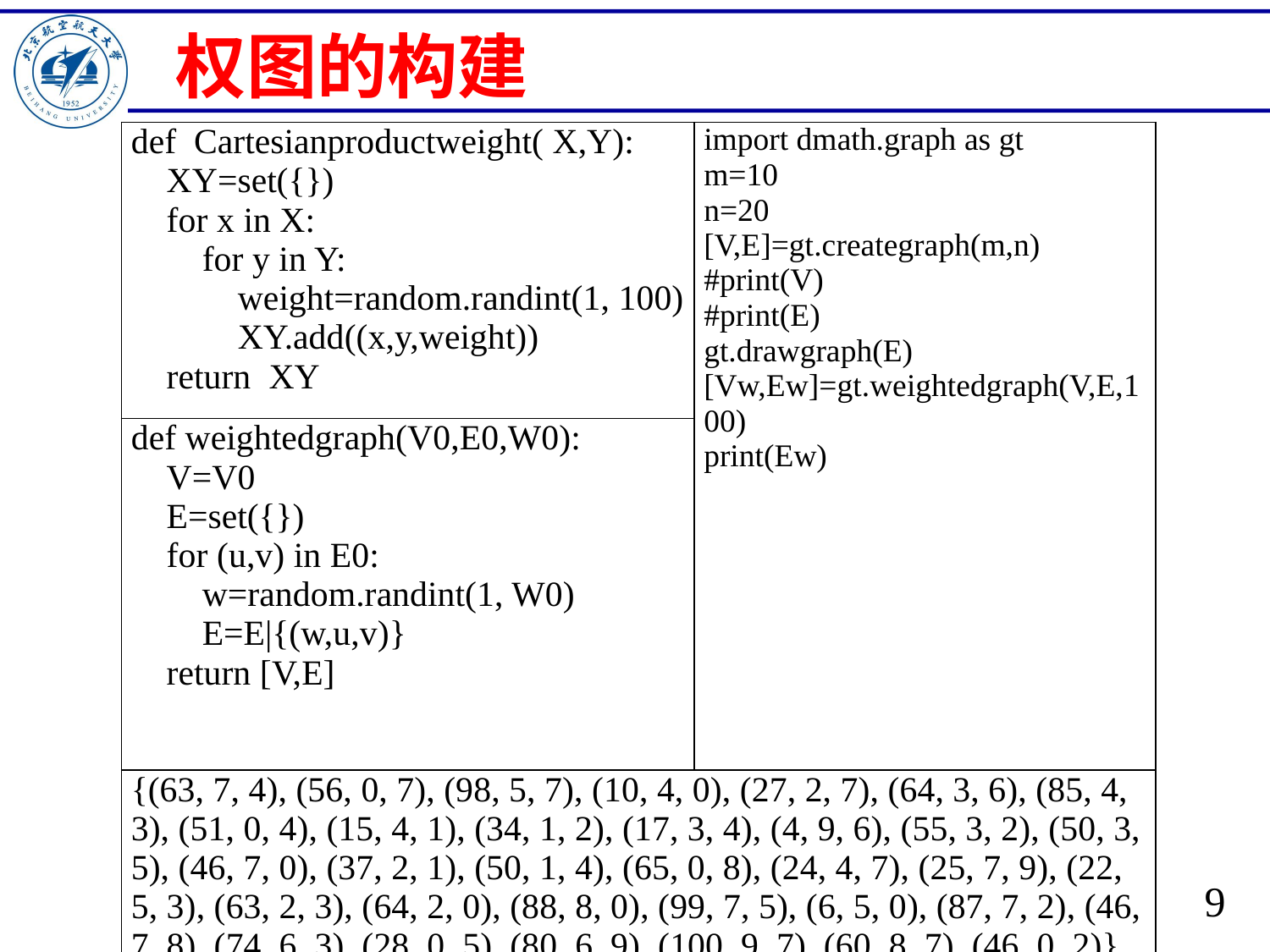

# 权图的构建
| def Cartesianproductweight( X,Y): XY=set({}) for x in X: for y in Y: weight=random.randint(1, 100) XY.add((x,y,weight)) return XY | import dmath.graph as gt m=10 n=20 [V,E]=gt.creategraph(m,n) #print(V) #print(E) gt.drawgraph(E) [Vw,Ew]=gt.weightedgraph(V,E,100) print(Ew) |
| --- | --- |
| def weightedgraph(V0,E0,W0): V=V0 E=set({}) for (u,v) in E0: w=random.randint(1, W0) E=E|{(w,u,v)} return [V,E] |  |
| {(63, 7, 4), (56, 0, 7), (98, 5, 7), (10, 4, 0), (27, 2, 7), (64, 3, 6), (85, 4, 3), (51, 0, 4), (15, 4, 1), (34, 1, 2), (17, 3, 4), (4, 9, 6), (55, 3, 2), (50, 3, 5), (46, 7, 0), (37, 2, 1), (50, 1, 4), (65, 0, 8), (24, 4, 7), (25, 7, 9), (22, 5, 3), (63, 2, 3), (64, 2, 0), (88, 8, 0), (99, 7, 5), (6, 5, 0), (87, 7, 2), (46, 7, 8), (74, 6, 3), (28, 0, 5), (80, 6, 9), (100, 9, 7), (60, 8, 7), (46, 0, 2)} |  |